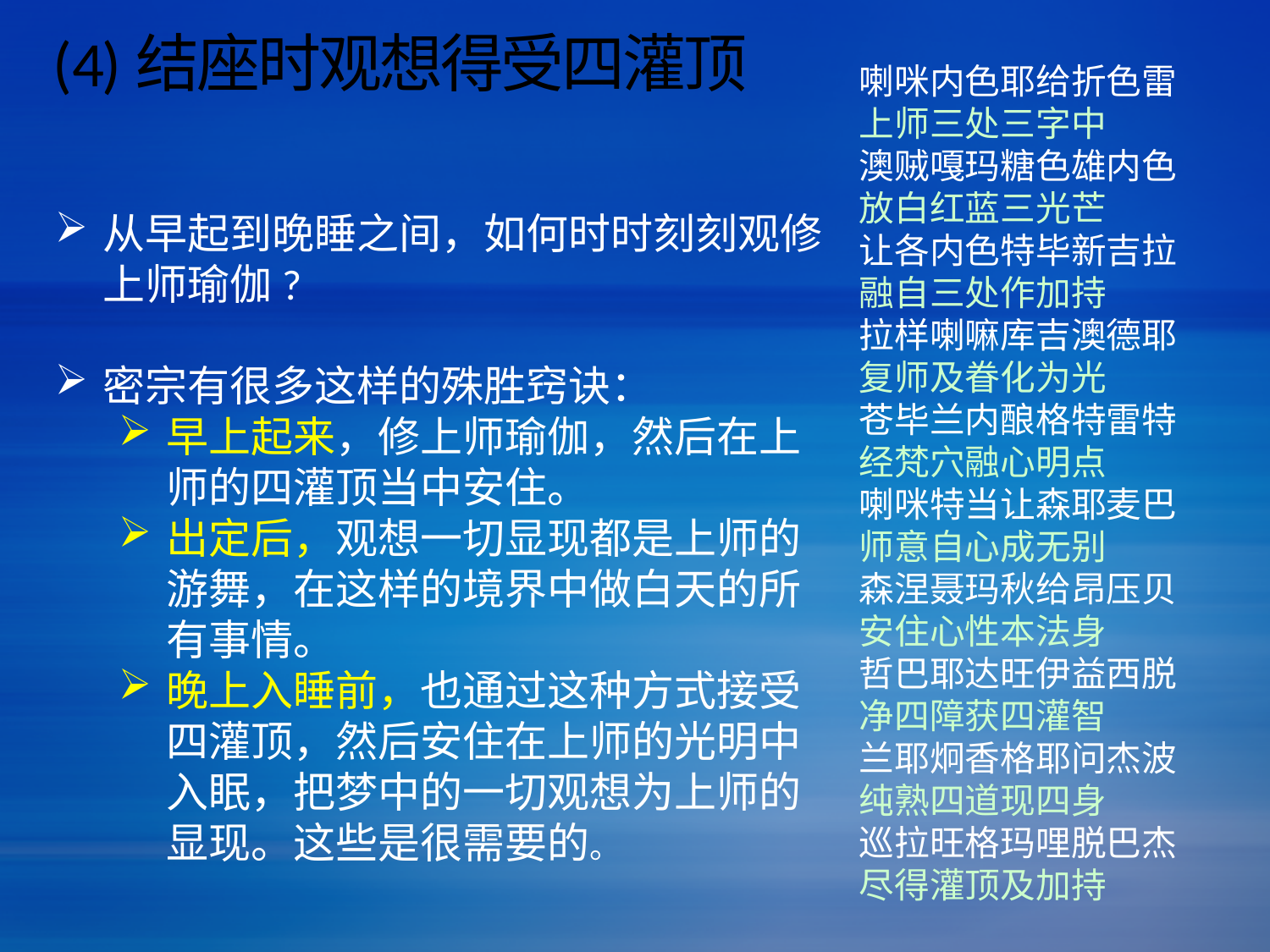

# (4)结座时观想得受四灌顶
喇咪内色耶给折色雷
上师三处三字中
澳贼嘎玛糖色雄内色
放白红蓝三光芒
让各内色特毕新吉拉
融自三处作加持
拉样喇嘛库吉澳德耶
复师及眷化为光
苍毕兰内酿格特雷特
经梵穴融心明点
喇咪特当让森耶麦巴
师意自心成无别
森涅聂玛秋给昂压贝
安住心性本法身
哲巴耶达旺伊益西脱
净四障获四灌智
兰耶炯香格耶问杰波
纯熟四道现四身
巡拉旺格玛哩脱巴杰
尽得灌顶及加持
从早起到晚睡之间，如何时时刻刻观修上师瑜伽?

密宗有很多这样的殊胜窍诀：
早上起来，修上师瑜伽，然后在上师的四灌顶当中安住。
出定后，观想一切显现都是上师的游舞，在这样的境界中做白天的所有事情。
晚上入睡前，也通过这种方式接受四灌顶，然后安住在上师的光明中入眠，把梦中的一切观想为上师的显现。这些是很需要的。